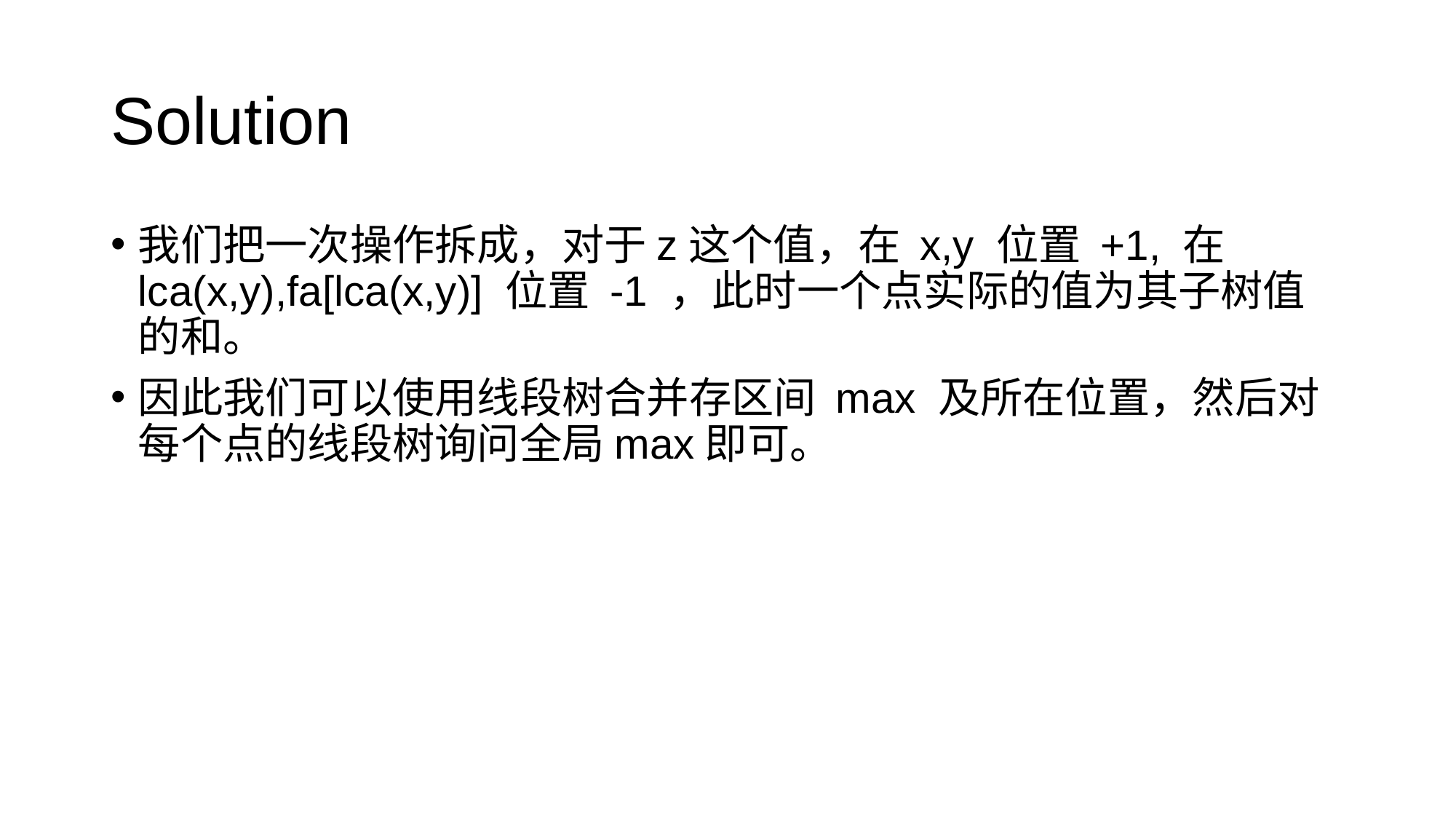

# Solution
我们把一次操作拆成，对于z这个值，在 x,y 位置 +1, 在 lca(x,y),fa[lca(x,y)] 位置 -1 ，此时一个点实际的值为其子树值的和。
因此我们可以使用线段树合并存区间 max 及所在位置，然后对每个点的线段树询问全局max即可。